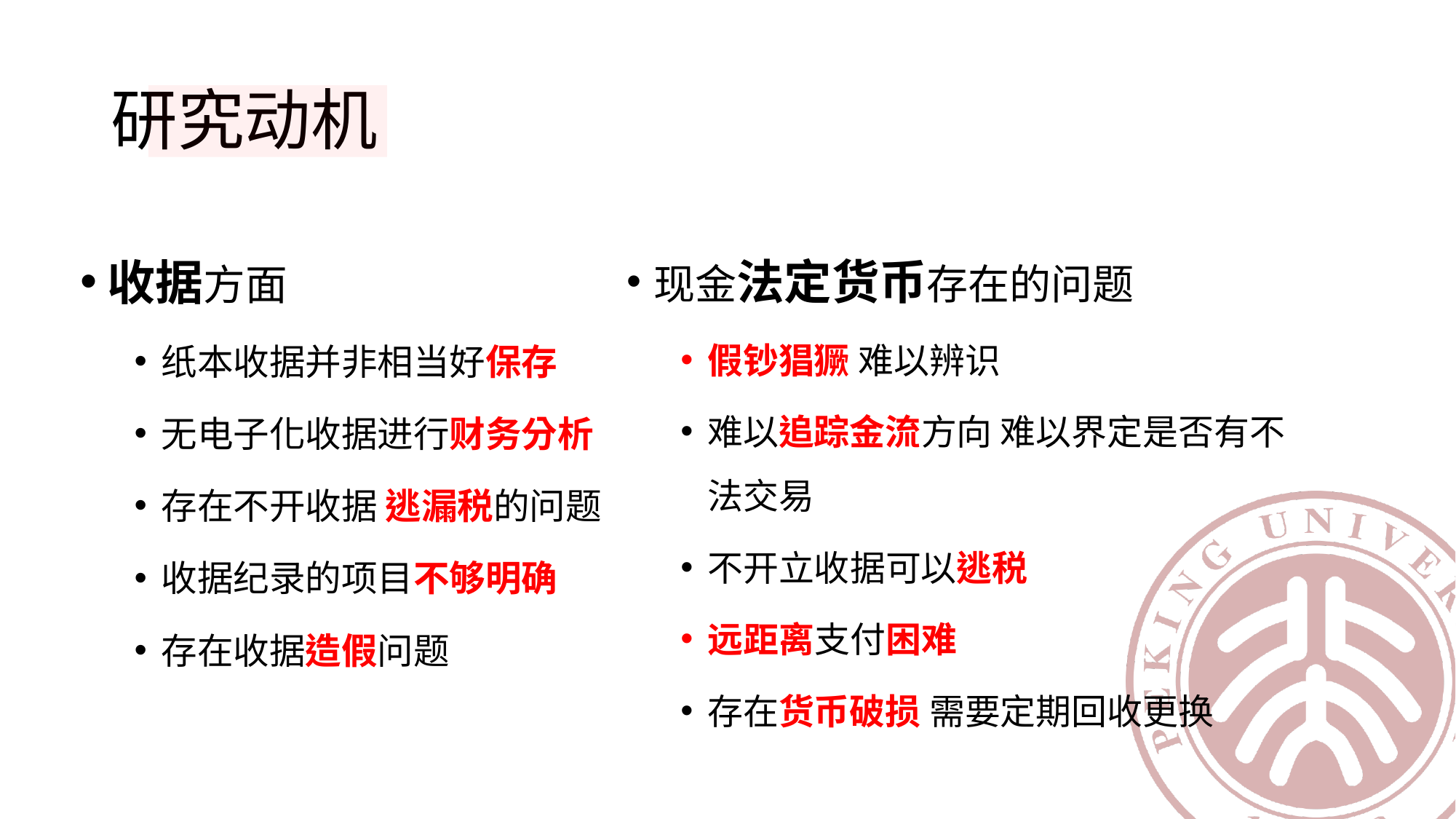

# 研究动机

收据方面
纸本收据并非相当好保存
无电子化收据进行财务分析
存在不开收据 逃漏税的问题
收据纪录的项目不够明确
存在收据造假问题

现金法定货币存在的问题
假钞猖獗 难以辨识
难以追踪金流方向 难以界定是否有不法交易
不开立收据可以逃税
远距离支付困难
存在货币破损 需要定期回收更换